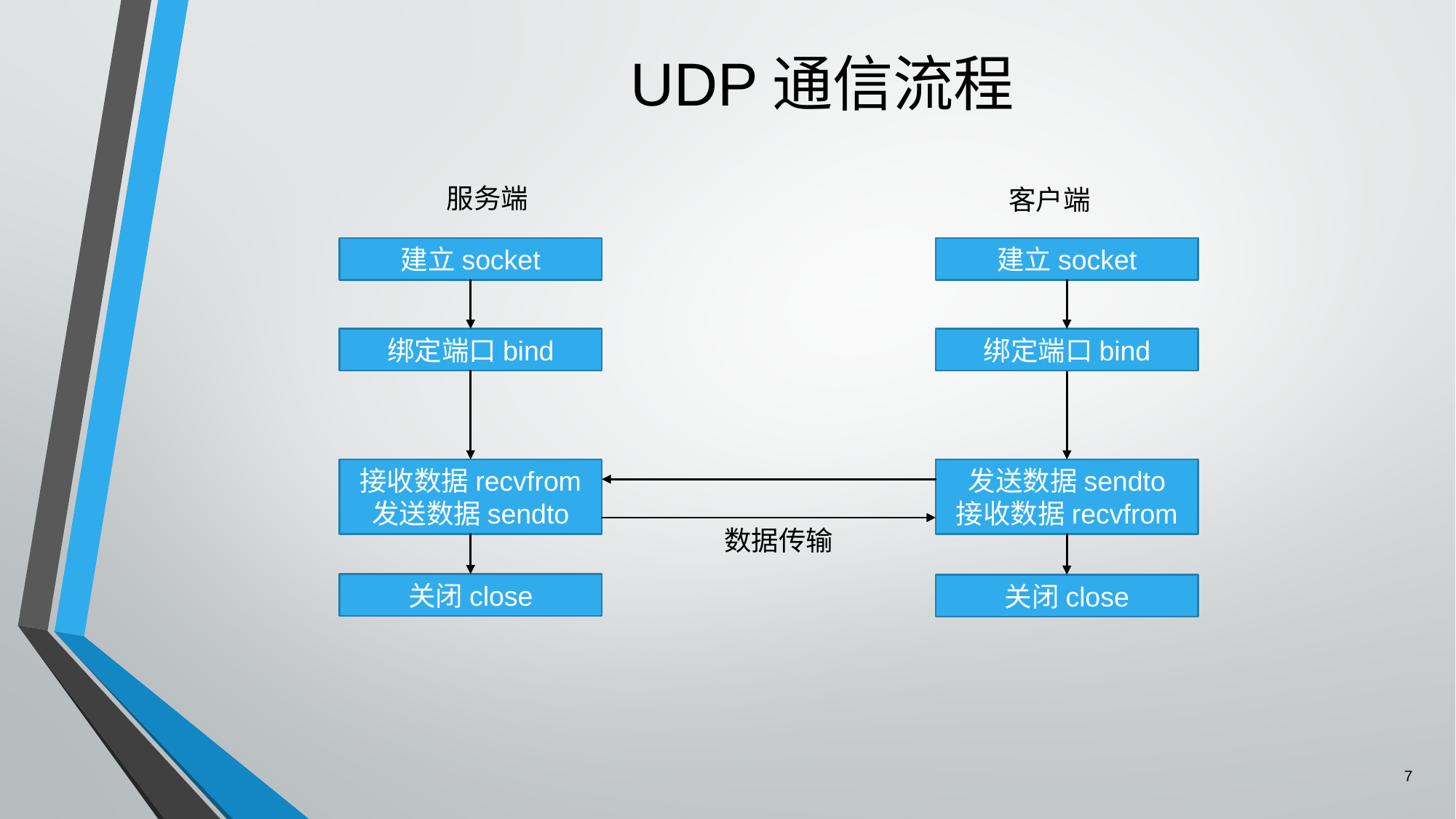

# UDP通信流程
服务端
客户端
建立socket
建立socket
绑定端口bind
绑定端口bind
发送数据sendto
接收数据recvfrom
接收数据recvfrom
发送数据sendto
数据传输
关闭close
关闭close
7